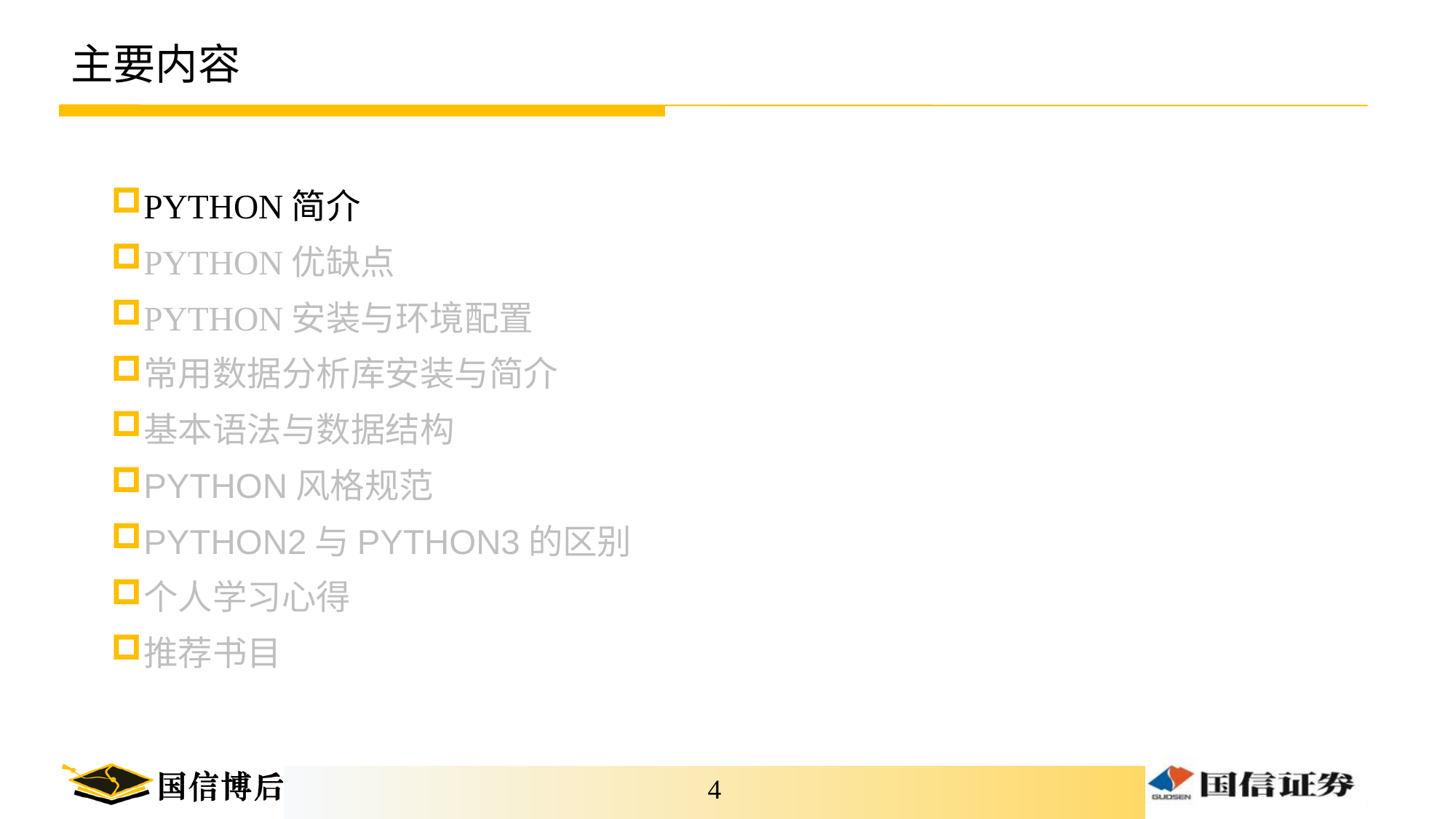

# 主要内容
PYTHON简介
PYTHON优缺点
PYTHON安装与环境配置
常用数据分析库安装与简介
基本语法与数据结构
PYTHON风格规范
PYTHON2与PYTHON3的区别
个人学习心得
推荐书目
4